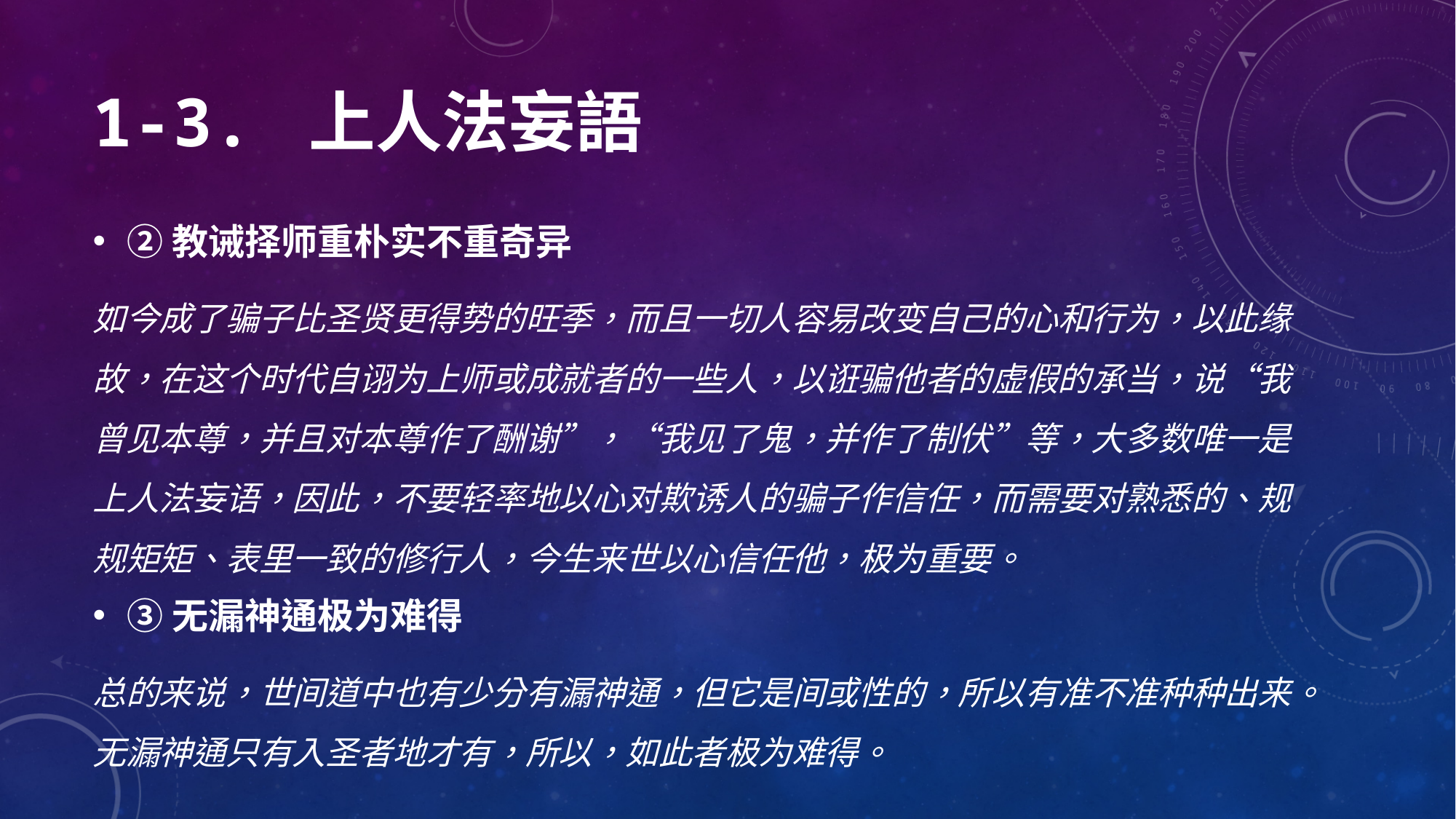

# 1-3. 上人法妄語
②教诫择师重朴实不重奇异
如今成了骗子比圣贤更得势的旺季，而且一切人容易改变自己的心和行为，以此缘故，在这个时代自诩为上师或成就者的一些人，以诳骗他者的虚假的承当，说“我曾见本尊，并且对本尊作了酬谢”，“我见了鬼，并作了制伏”等，大多数唯一是上人法妄语，因此，不要轻率地以心对欺诱人的骗子作信任，而需要对熟悉的、规规矩矩、表里一致的修行人，今生来世以心信任他，极为重要。
③无漏神通极为难得
总的来说，世间道中也有少分有漏神通，但它是间或性的，所以有准不准种种出来。无漏神通只有入圣者地才有，所以，如此者极为难得。